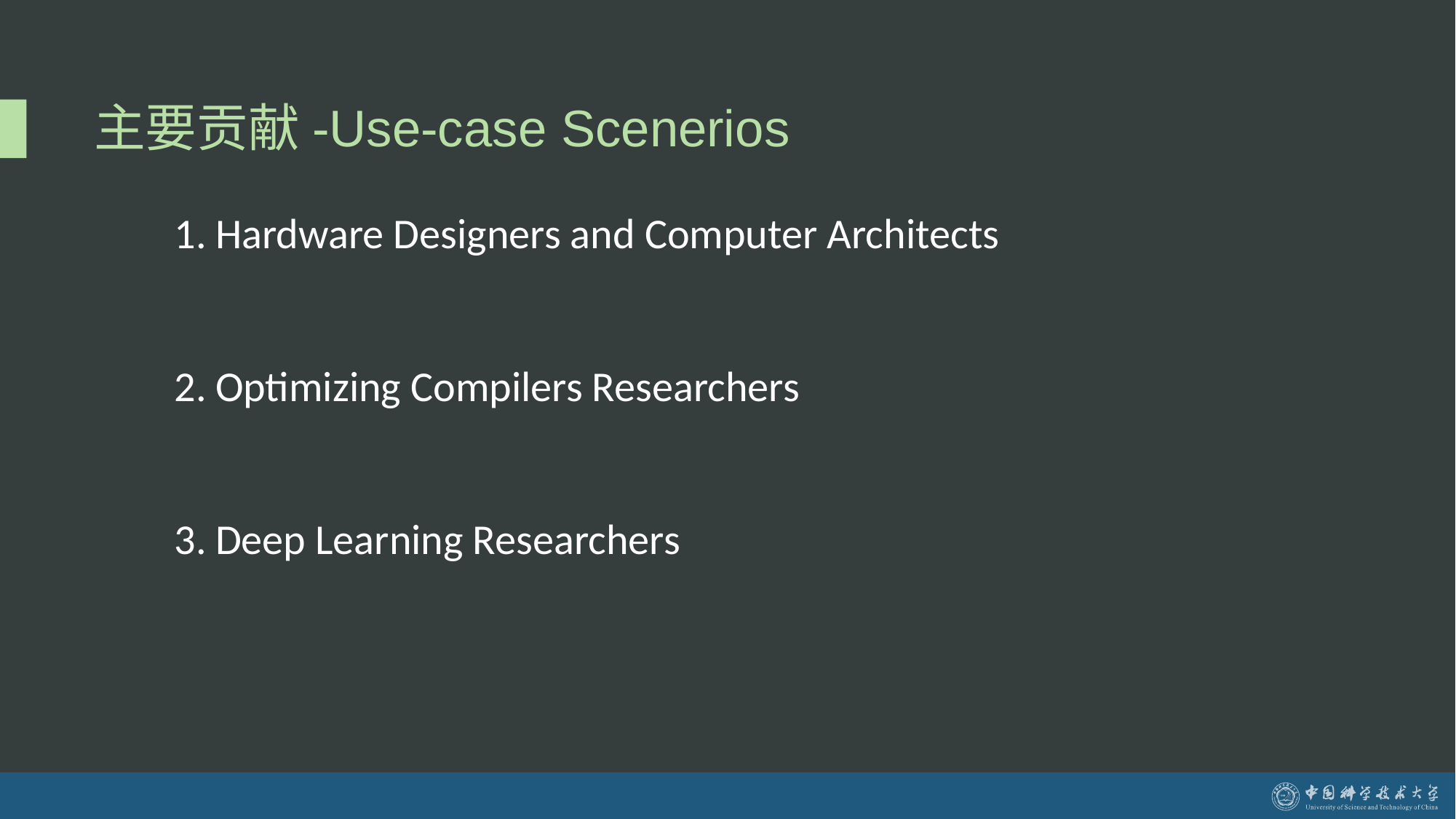

# 主要贡献-Use-case Scenerios
Hardware Designers and Computer Architects

Optimizing Compilers Researchers

Deep Learning Researchers